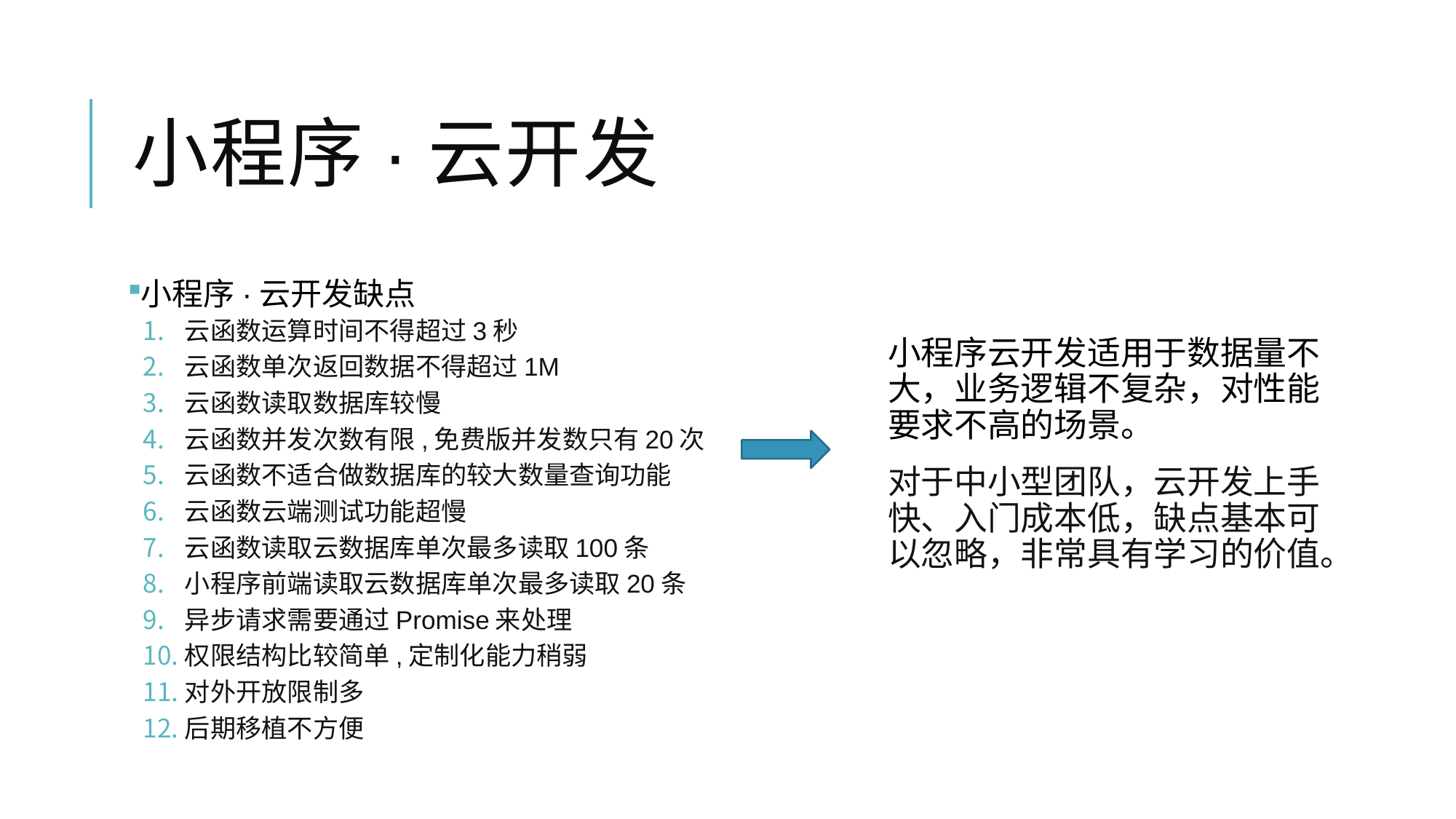

# 小程序·云开发
小程序·云开发缺点
云函数运算时间不得超过3秒
云函数单次返回数据不得超过1M
云函数读取数据库较慢
云函数并发次数有限,免费版并发数只有20次
云函数不适合做数据库的较大数量查询功能
云函数云端测试功能超慢
云函数读取云数据库单次最多读取100条
小程序前端读取云数据库单次最多读取20条
异步请求需要通过Promise来处理
权限结构比较简单,定制化能力稍弱
对外开放限制多
后期移植不方便
小程序云开发适用于数据量不大，业务逻辑不复杂，对性能要求不高的场景。
对于中小型团队，云开发上手快、入门成本低，缺点基本可以忽略，非常具有学习的价值。